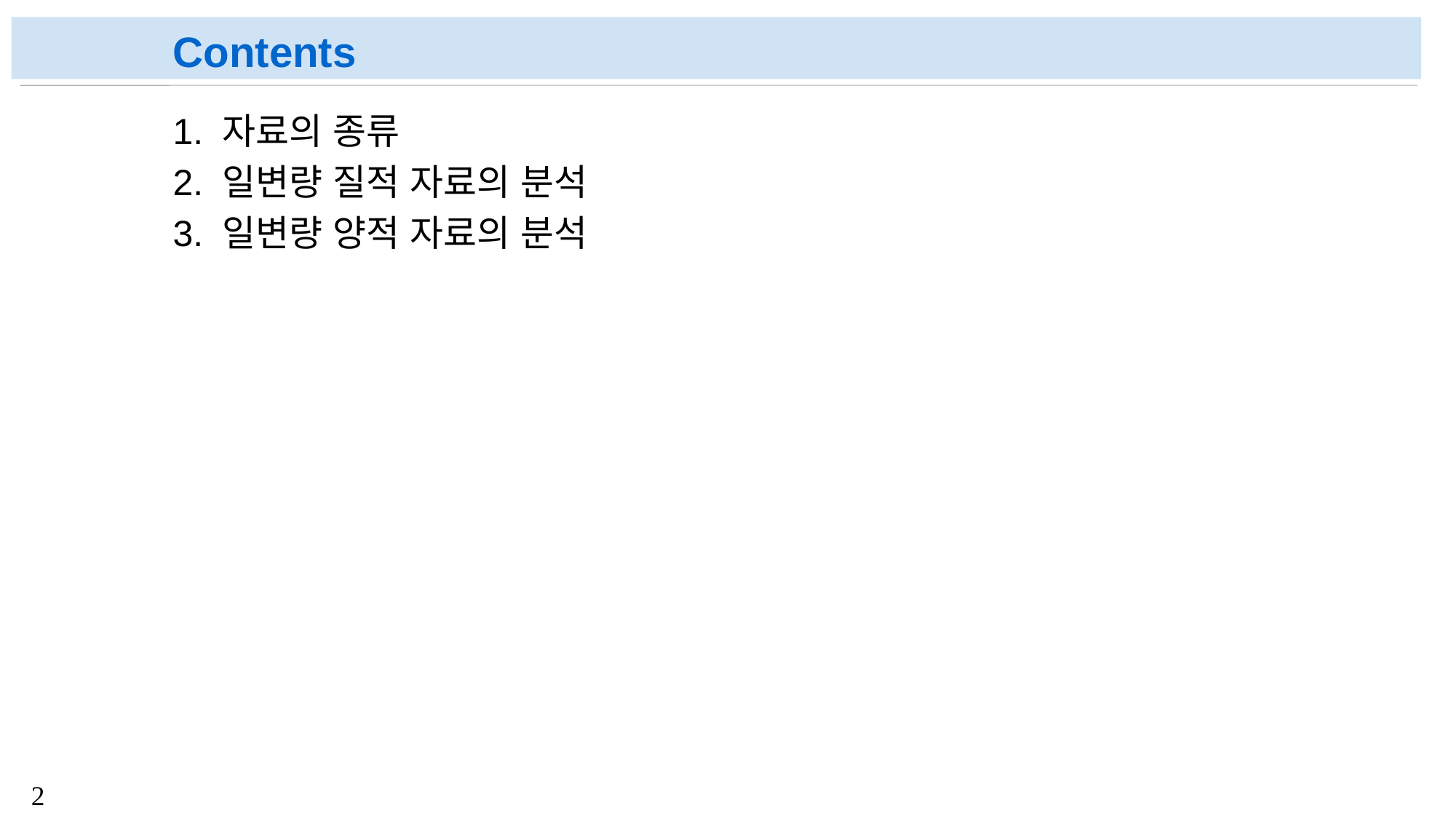

# Contents
1. 자료의 종류
2. 일변량 질적 자료의 분석
3. 일변량 양적 자료의 분석